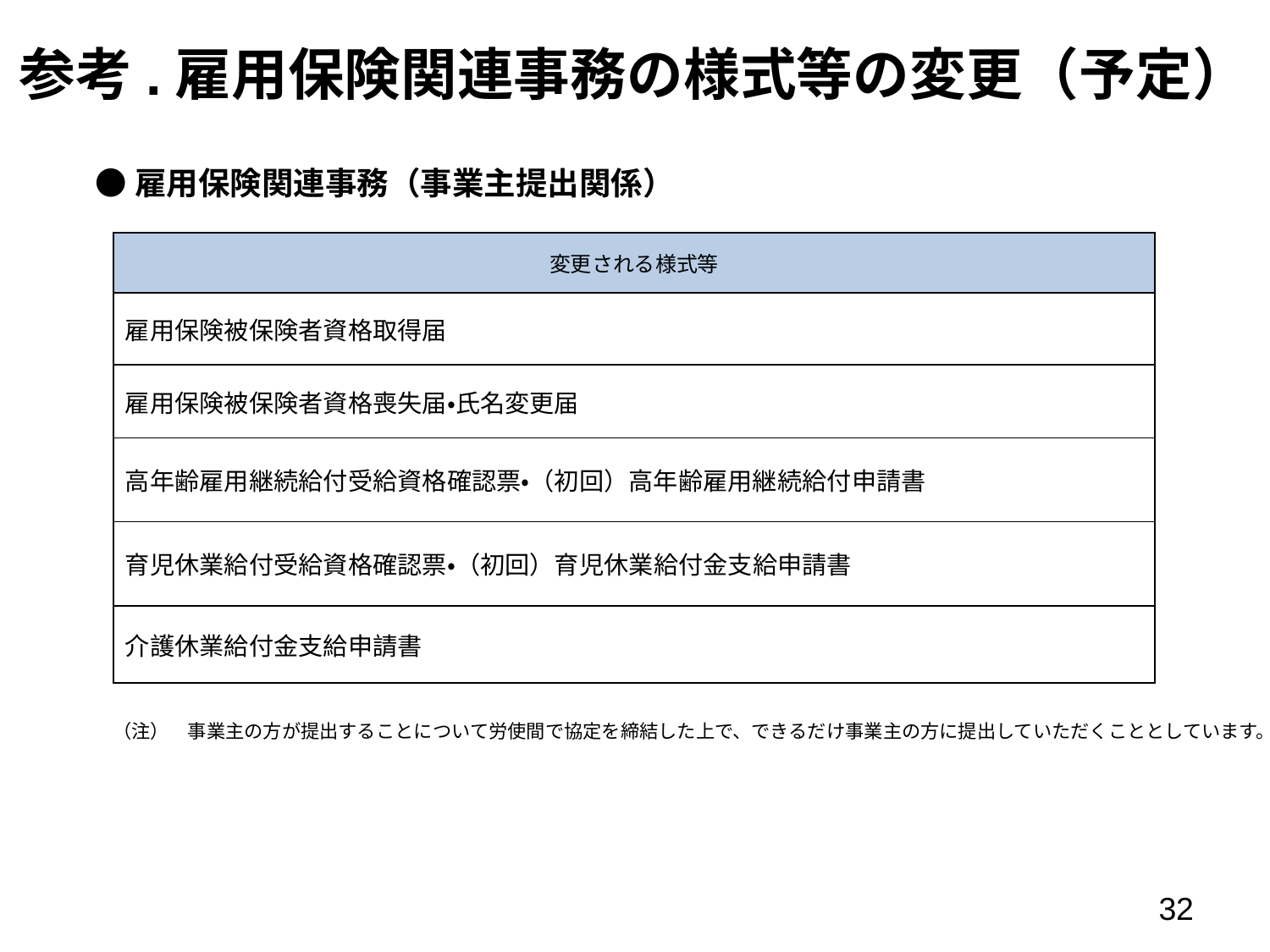

# 参考.雇用保険関連事務の様式等の変更（予定）
●雇用保険関連事務（事業主提出関係）
| 変更される様式等 |
| --- |
| 雇用保険被保険者資格取得届 |
| 雇用保険被保険者資格喪失届・氏名変更届 |
| 高年齢雇用継続給付受給資格確認票・（初回）高年齢雇用継続給付申請書 |
| 育児休業給付受給資格確認票・（初回）育児休業給付金支給申請書 |
| 介護休業給付金支給申請書 |
（注）　事業主の方が提出することについて労使間で協定を締結した上で、できるだけ事業主の方に提出していただくこととしています。
32